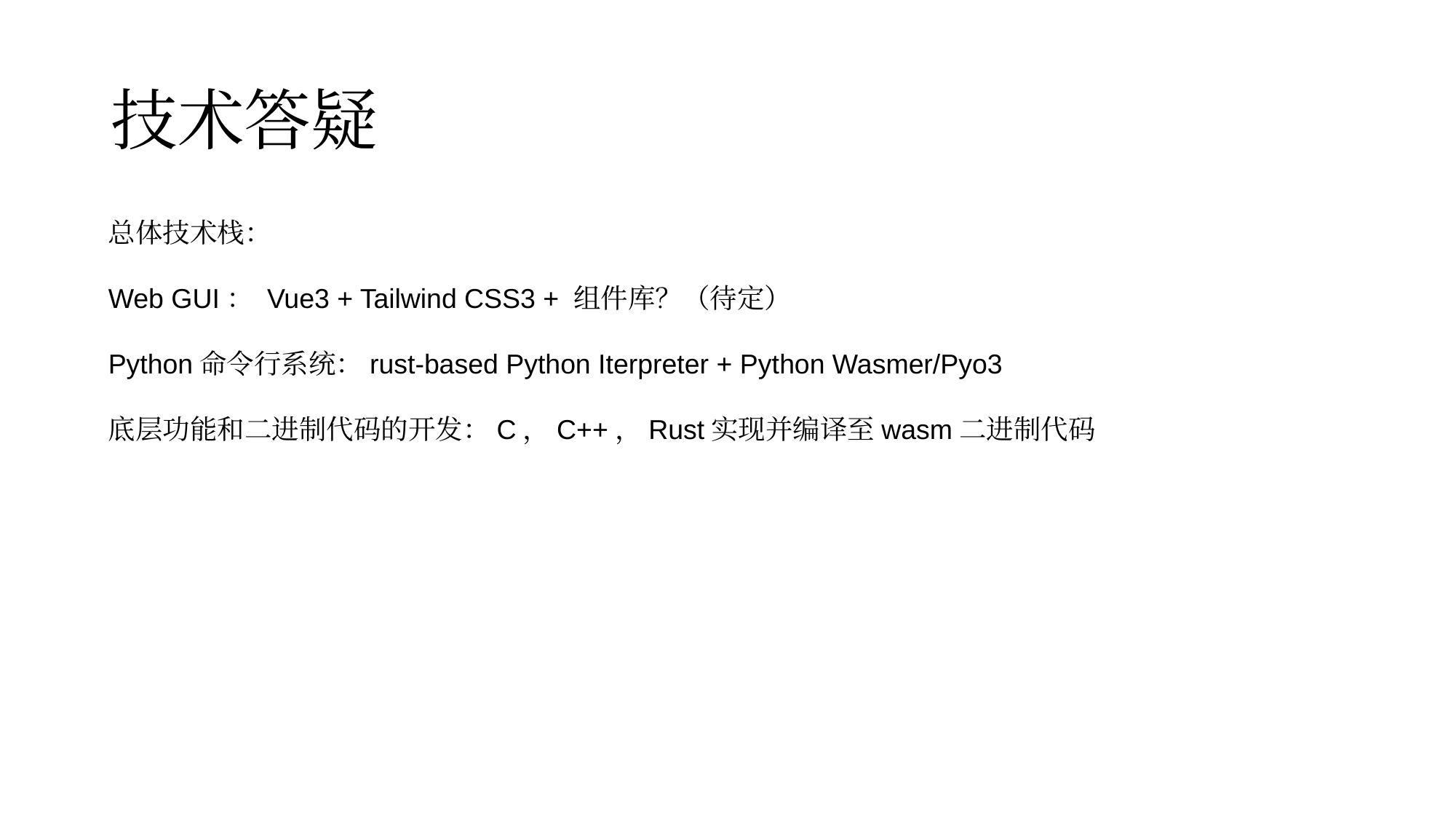

# 技术答疑
总体技术栈：

Web GUI： Vue3 + Tailwind CSS3 + 组件库？（待定）

Python命令行系统：rust-based Python Iterpreter + Python Wasmer/Pyo3

底层功能和二进制代码的开发：C，C++，Rust实现并编译至wasm二进制代码